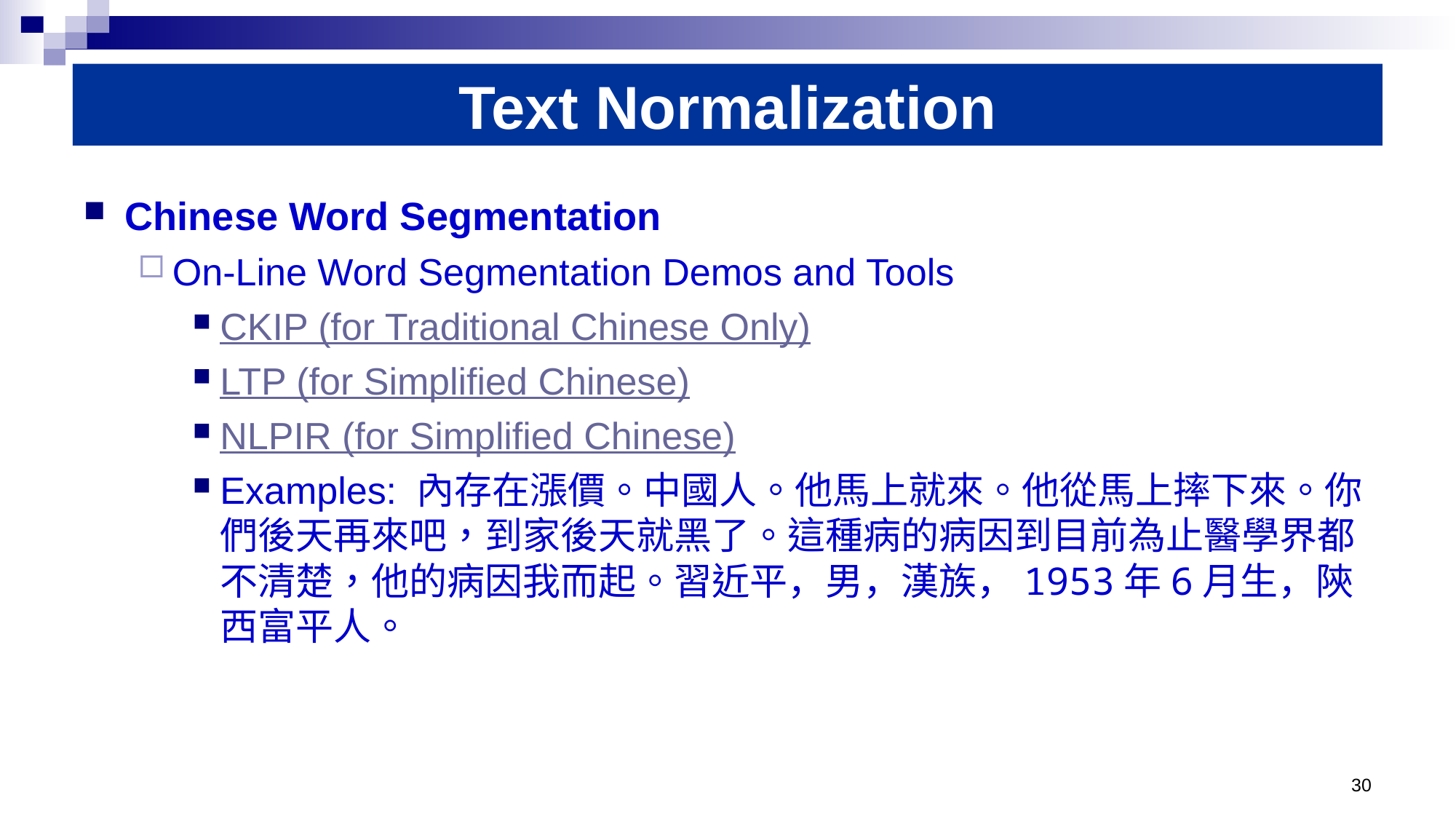

# Text Normalization
Chinese Word Segmentation
On-Line Word Segmentation Demos and Tools
CKIP (for Traditional Chinese Only)
LTP (for Simplified Chinese)
NLPIR (for Simplified Chinese)
Examples: 內存在漲價。中國人。他馬上就來。他從馬上摔下來。你們後天再來吧，到家後天就黑了。這種病的病因到目前為止醫學界都不清楚，他的病因我而起。習近平，男，漢族，1953年6月生，陝西富平人。
30